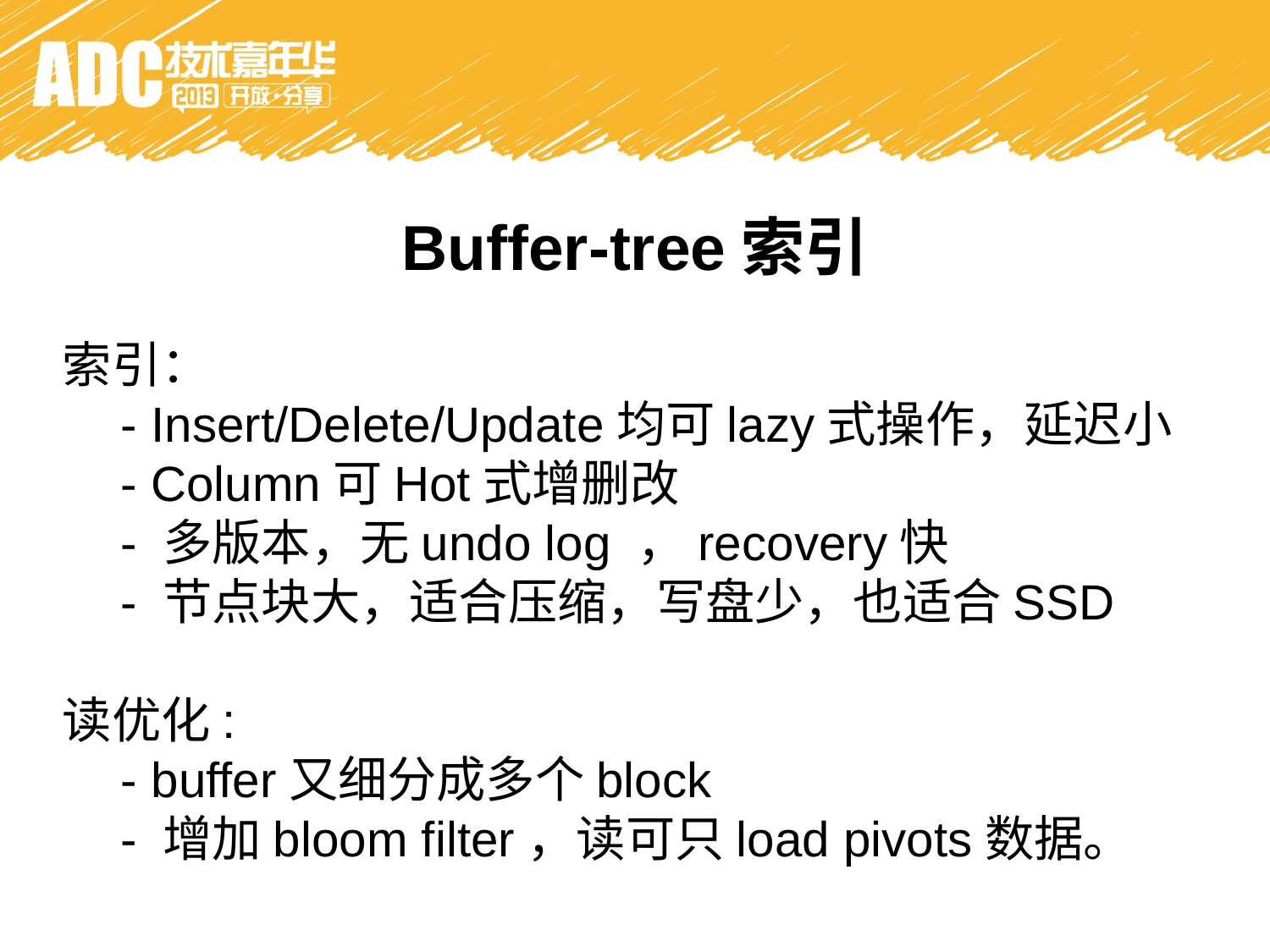

Buffer-tree索引

索引：
	- Insert/Delete/Update均可lazy式操作，延迟小
	- Column可Hot式增删改
	- 多版本，无undo log ，recovery快
	- 节点块大，适合压缩，写盘少，也适合SSD

读优化:
	- buffer又细分成多个block
	- 增加bloom filter，读可只load pivots数据。